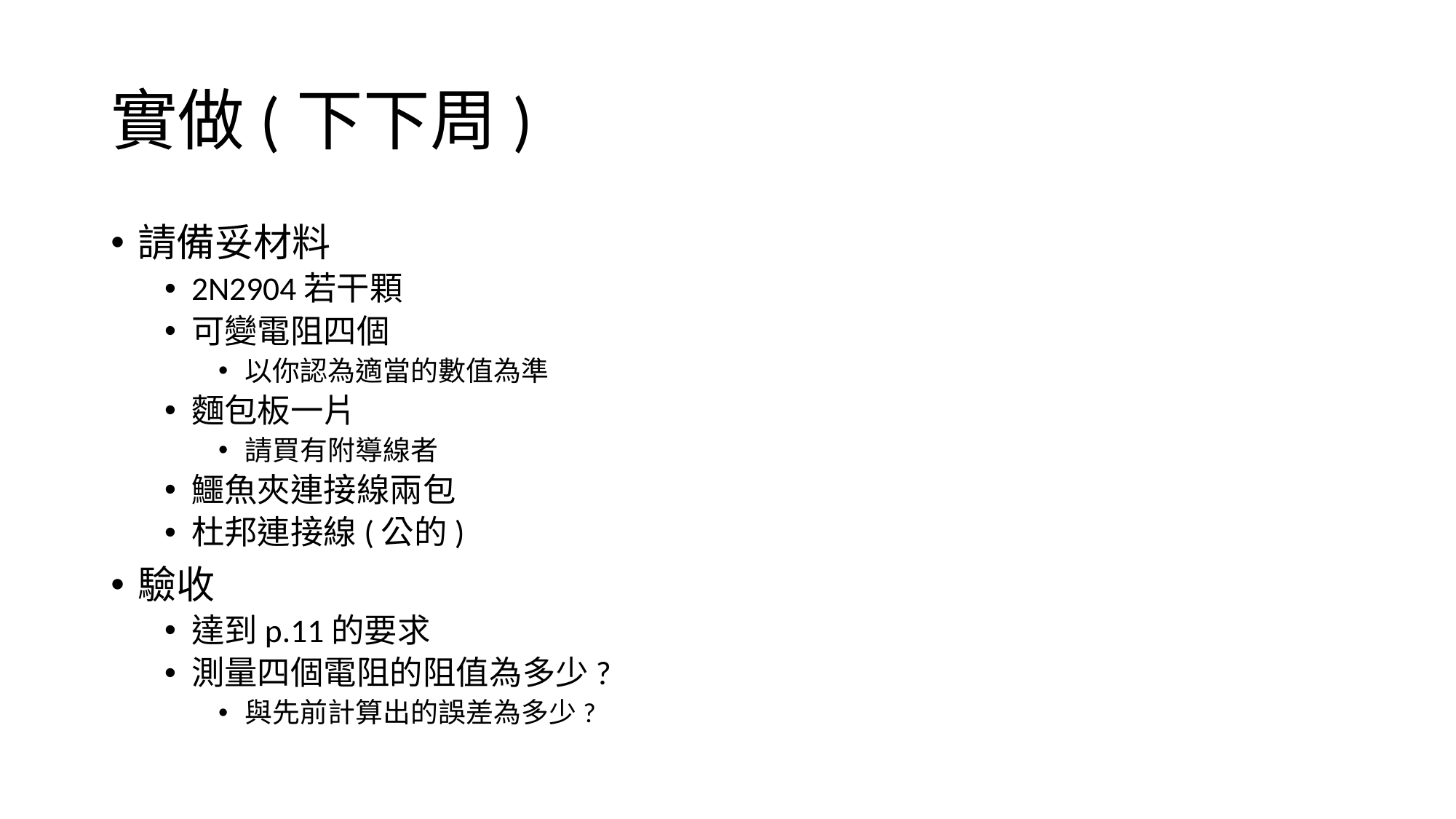

# 實做(下下周)
請備妥材料
2N2904若干顆
可變電阻四個
以你認為適當的數值為準
麵包板一片
請買有附導線者
鱷魚夾連接線兩包
杜邦連接線(公的)
驗收
達到p.11的要求
測量四個電阻的阻值為多少?
與先前計算出的誤差為多少?